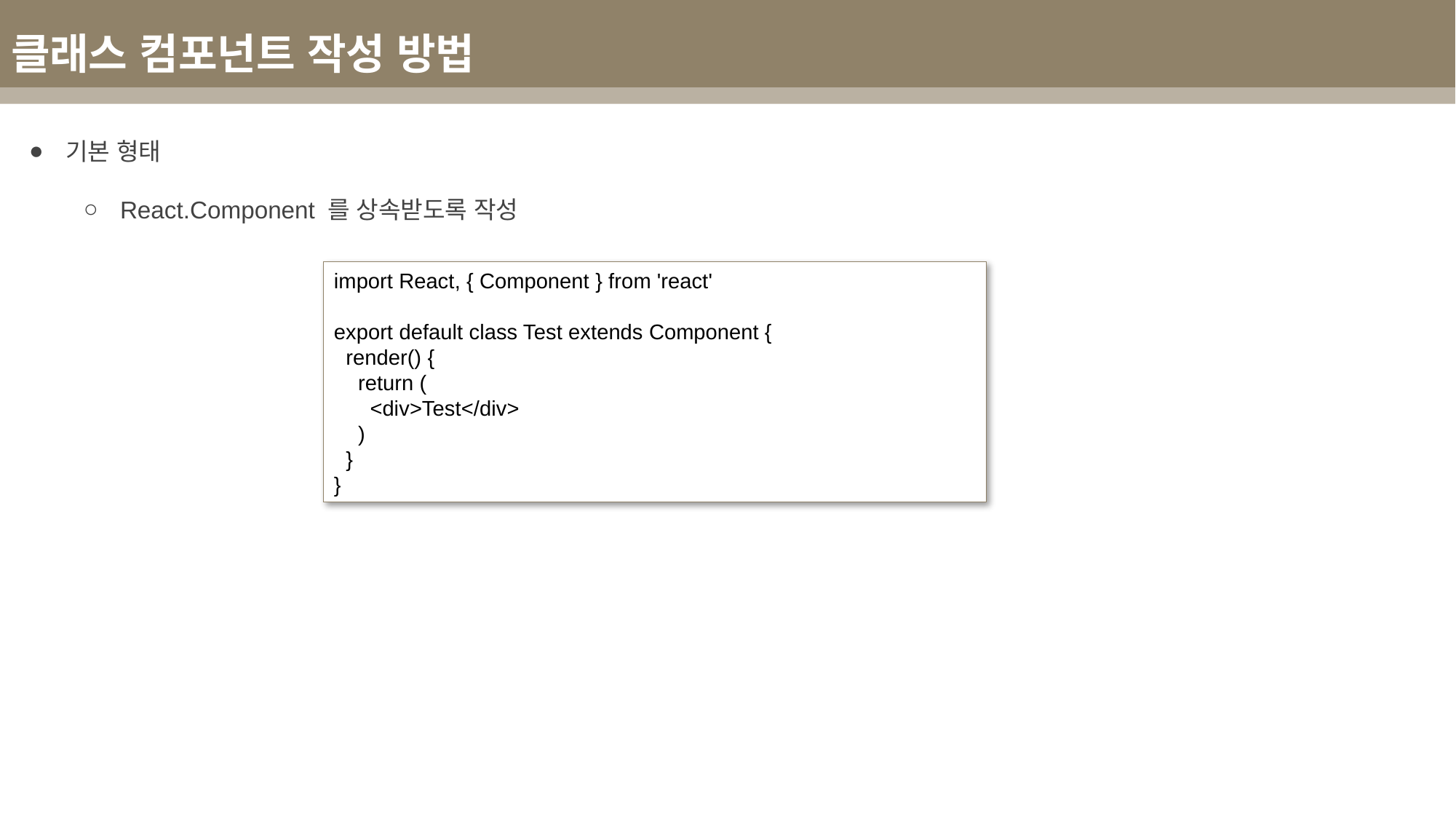

클래스 컴포넌트 작성 방법
기본 형태
React.Component 를 상속받도록 작성
import React, { Component } from 'react'

export default class Test extends Component {
  render() {
    return (
      <div>Test</div>
    )
  }
}